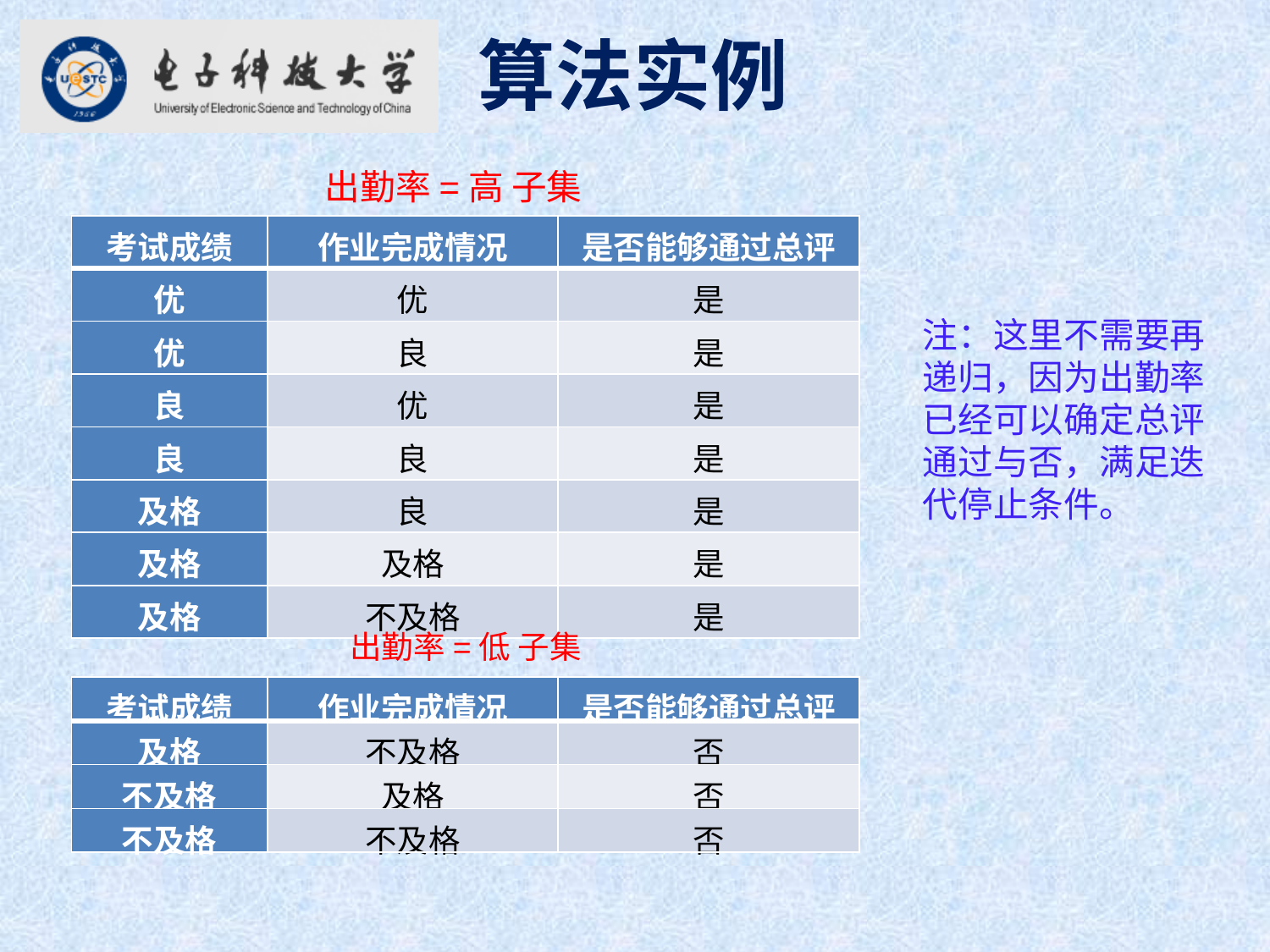

算法实例
出勤率=高 子集
| 考试成绩 | 作业完成情况 | 是否能够通过总评 |
| --- | --- | --- |
| 优 | 优 | 是 |
| 优 | 良 | 是 |
| 良 | 优 | 是 |
| 良 | 良 | 是 |
| 及格 | 良 | 是 |
| 及格 | 及格 | 是 |
| 及格 | 不及格 | 是 |
注：这里不需要再递归，因为出勤率已经可以确定总评通过与否，满足迭代停止条件。
出勤率=低 子集
| 考试成绩 | 作业完成情况 | 是否能够通过总评 |
| --- | --- | --- |
| 及格 | 不及格 | 否 |
| 不及格 | 及格 | 否 |
| 不及格 | 不及格 | 否 |